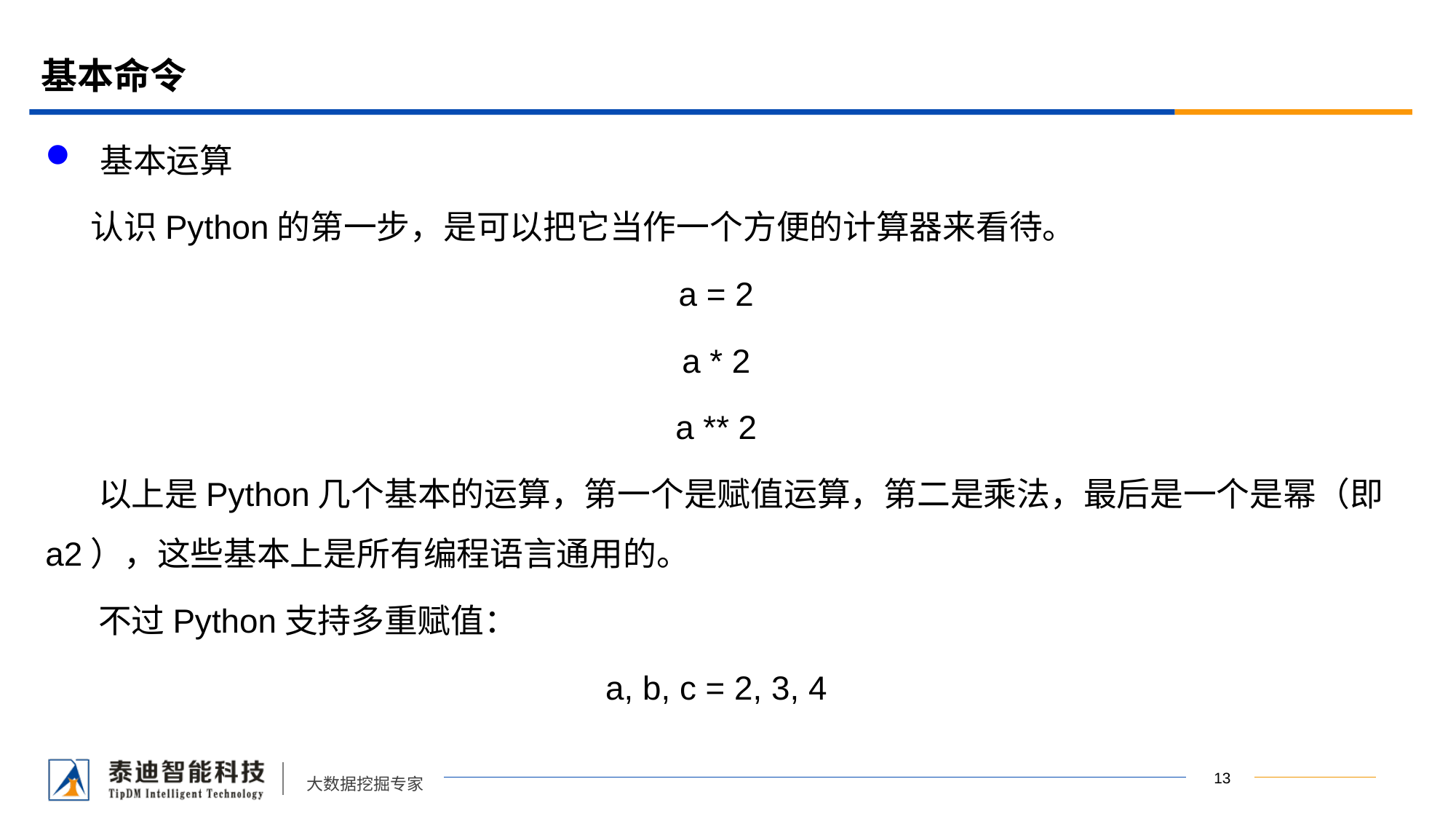

# 基本命令
基本运算
     认识Python的第一步，是可以把它当作一个方便的计算器来看待。
a = 2
a * 2
a ** 2
      以上是Python几个基本的运算，第一个是赋值运算，第二是乘法，最后是一个是幂（即a2），这些基本上是所有编程语言通用的。
      不过Python支持多重赋值：
a, b, c = 2, 3, 4